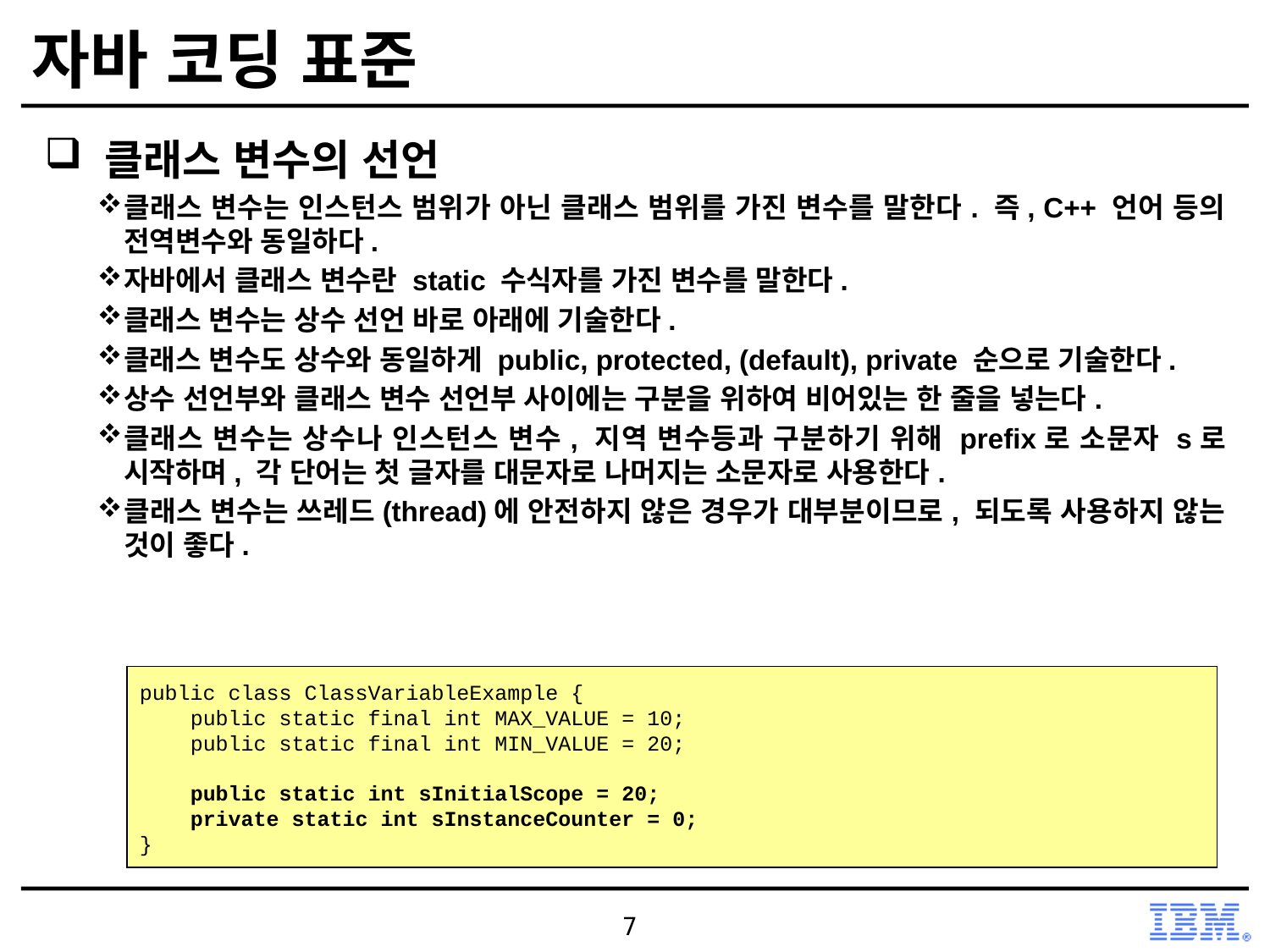

# 자바 코딩 표준
 클래스 변수의 선언
클래스 변수는 인스턴스 범위가 아닌 클래스 범위를 가진 변수를 말한다. 즉, C++ 언어 등의 전역변수와 동일하다.
자바에서 클래스 변수란 static 수식자를 가진 변수를 말한다.
클래스 변수는 상수 선언 바로 아래에 기술한다.
클래스 변수도 상수와 동일하게 public, protected, (default), private 순으로 기술한다.
상수 선언부와 클래스 변수 선언부 사이에는 구분을 위하여 비어있는 한 줄을 넣는다.
클래스 변수는 상수나 인스턴스 변수, 지역 변수등과 구분하기 위해 prefix로 소문자 s로 시작하며, 각 단어는 첫 글자를 대문자로 나머지는 소문자로 사용한다.
클래스 변수는 쓰레드(thread)에 안전하지 않은 경우가 대부분이므로, 되도록 사용하지 않는 것이 좋다.
public class ClassVariableExample {
    public static final int MAX_VALUE = 10;
    public static final int MIN_VALUE = 20;

    public static int sInitialScope = 20;
    private static int sInstanceCounter = 0;
}
7